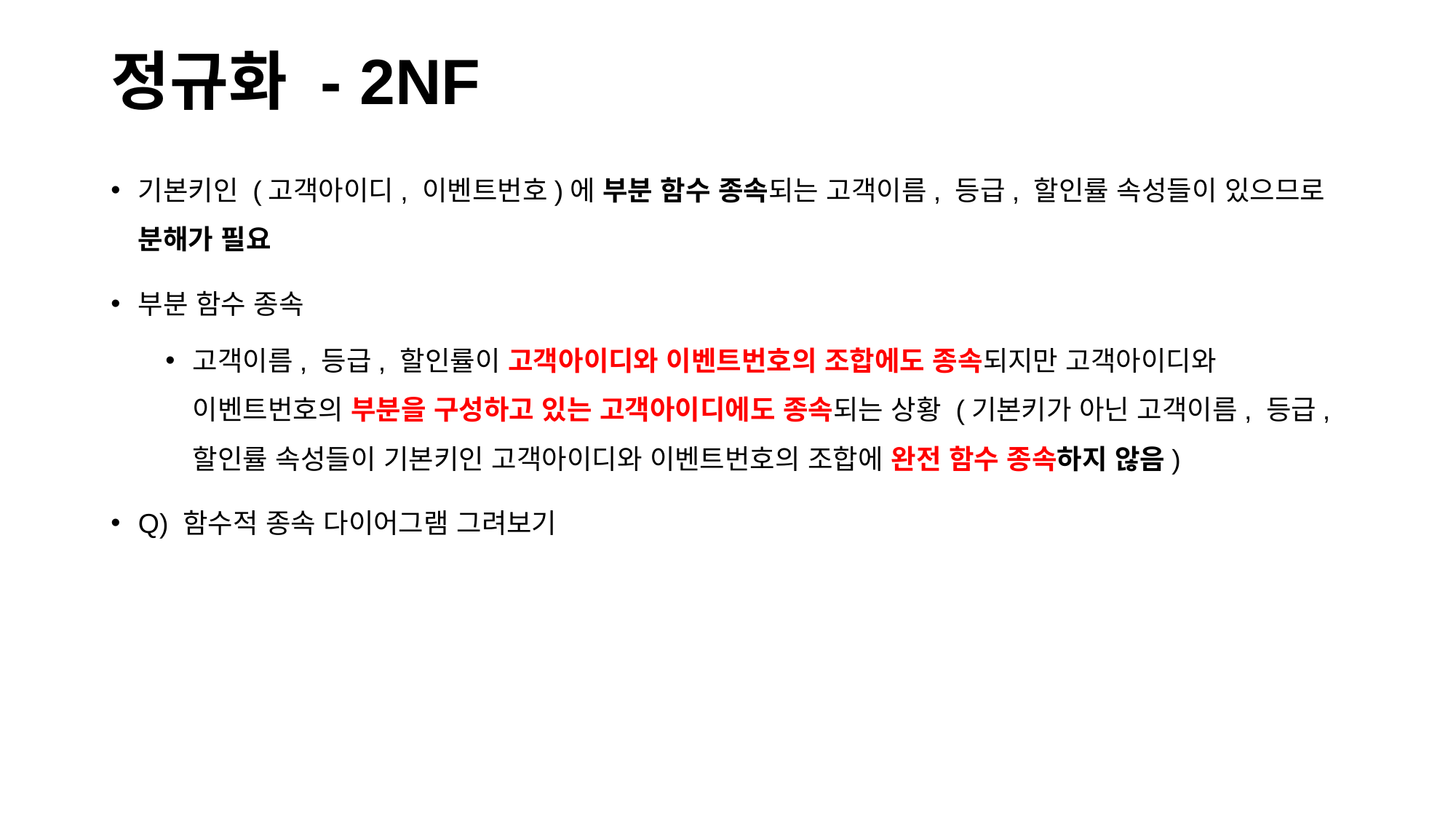

# 정규화 - 2NF
기본키인 (고객아이디, 이벤트번호)에 부분 함수 종속되는 고객이름, 등급, 할인률 속성들이 있으므로 분해가 필요
부분 함수 종속
고객이름, 등급, 할인률이 고객아이디와 이벤트번호의 조합에도 종속되지만 고객아이디와 이벤트번호의 부분을 구성하고 있는 고객아이디에도 종속되는 상황 (기본키가 아닌 고객이름, 등급, 할인률 속성들이 기본키인 고객아이디와 이벤트번호의 조합에 완전 함수 종속하지 않음)
Q) 함수적 종속 다이어그램 그려보기